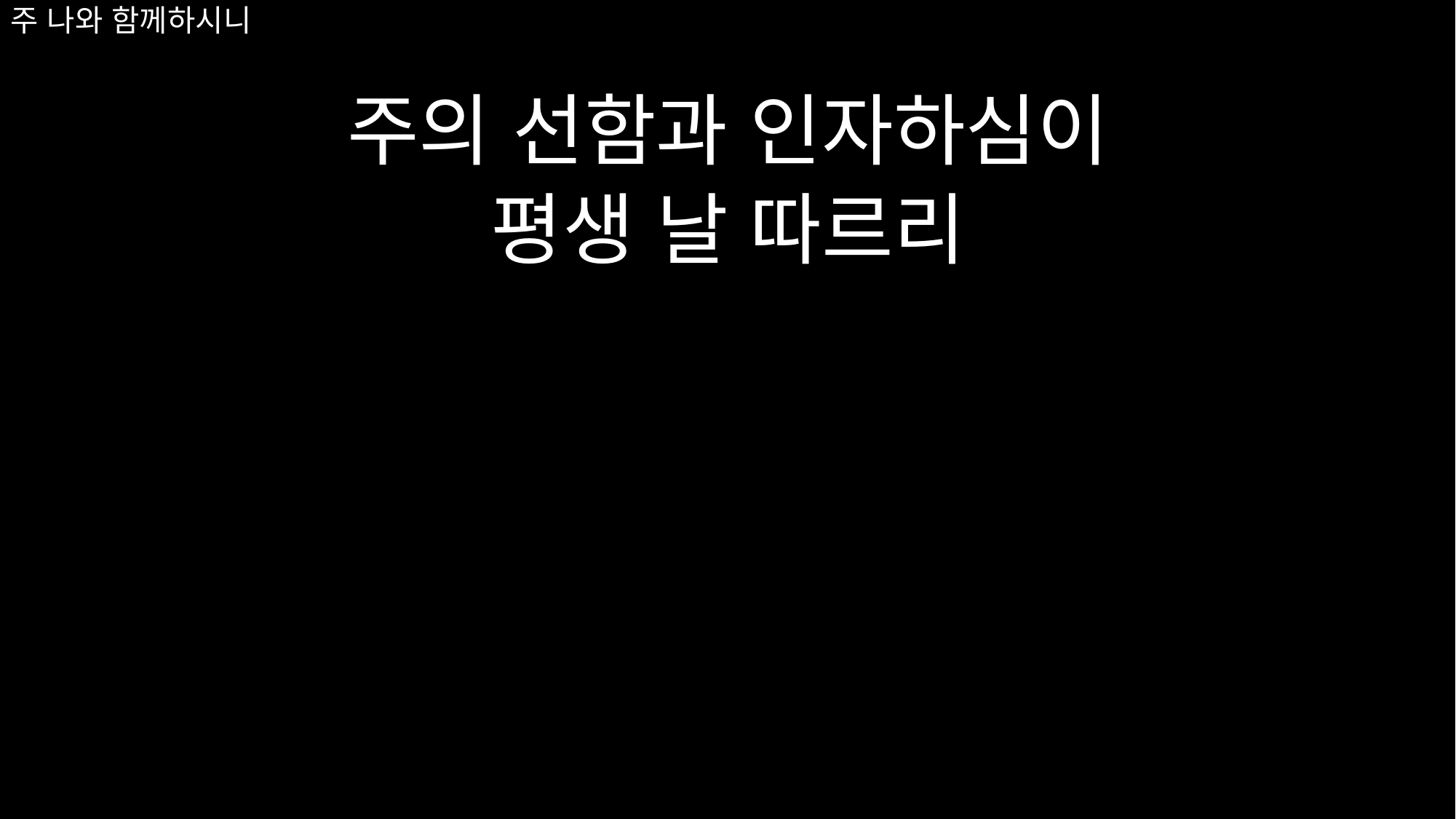

주의 선함과 인자하심이
평생 날 따르리

# 주 나와 함께하시니